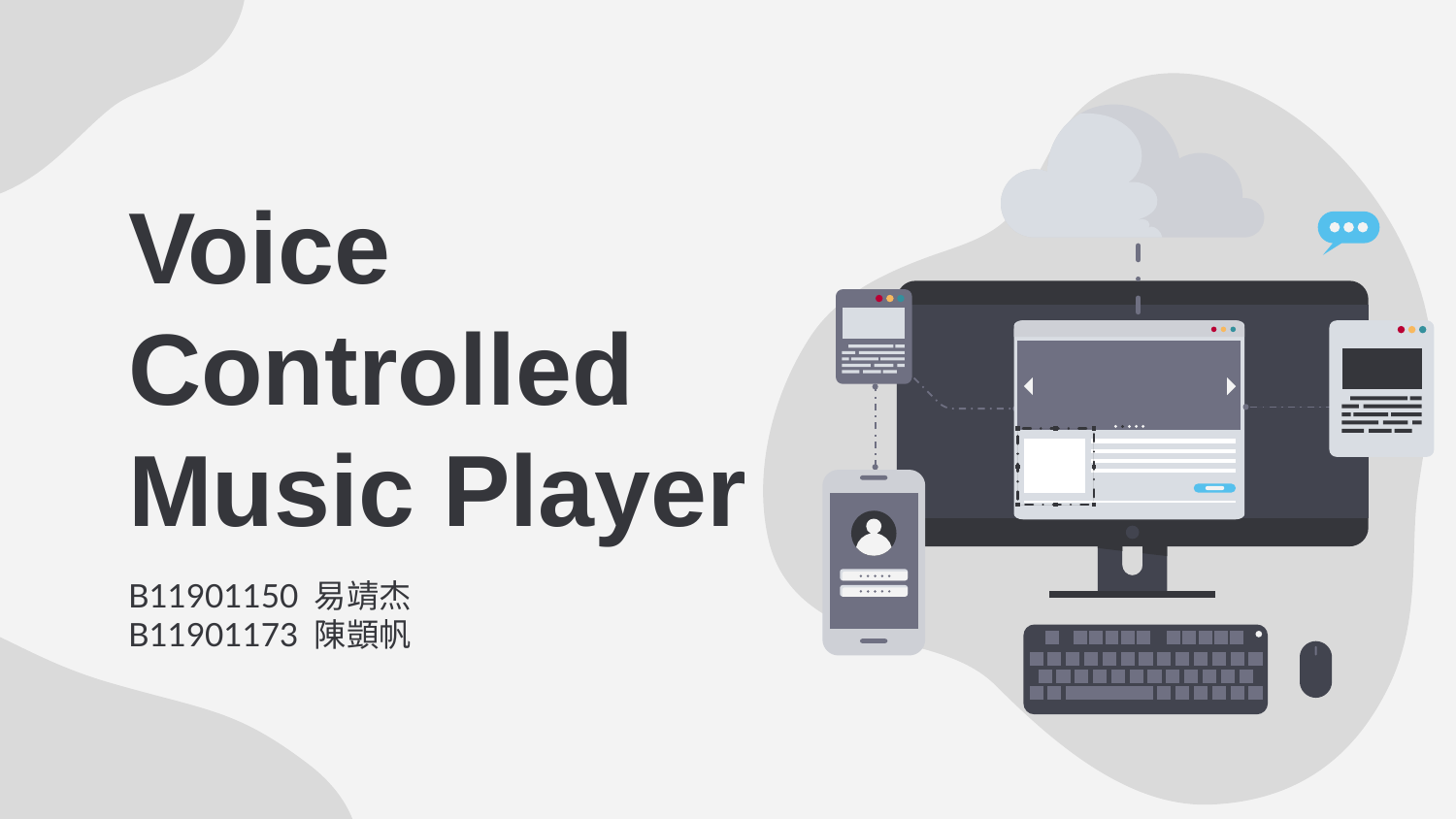

# Voice Controlled Music Player

B11901150 易靖杰
B11901173 陳顗帆